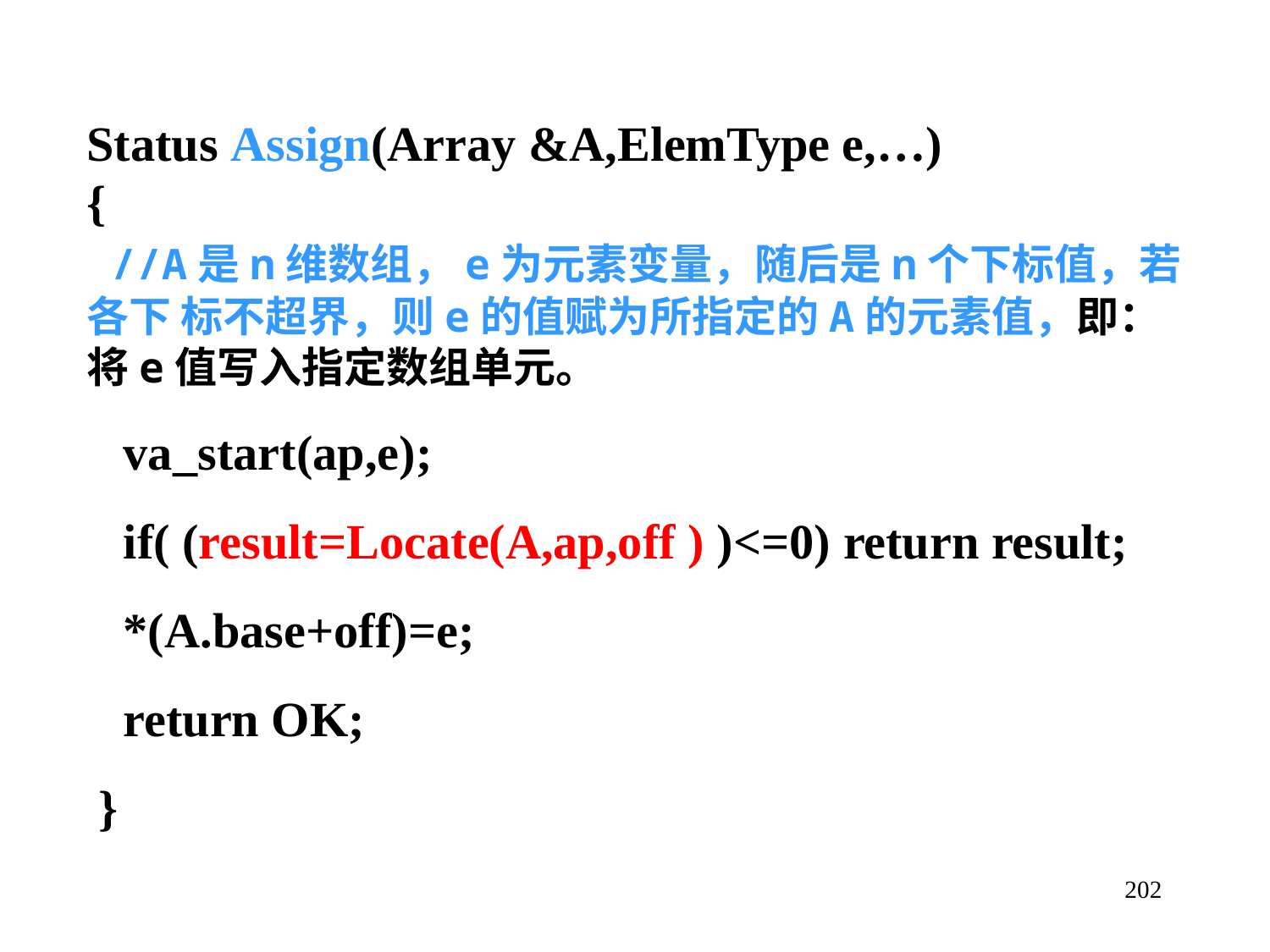

Status Assign(Array &A,ElemType e,…)
{
  //A是n维数组，e为元素变量，随后是n个下标值，若各下 标不超界，则e的值赋为所指定的A的元素值，即：将e值写入指定数组单元。
   va_start(ap,e);
   if( (result=Locate(A,ap,off ) )<=0) return result;
   *(A.base+off)=e;
   return OK;
 }
202